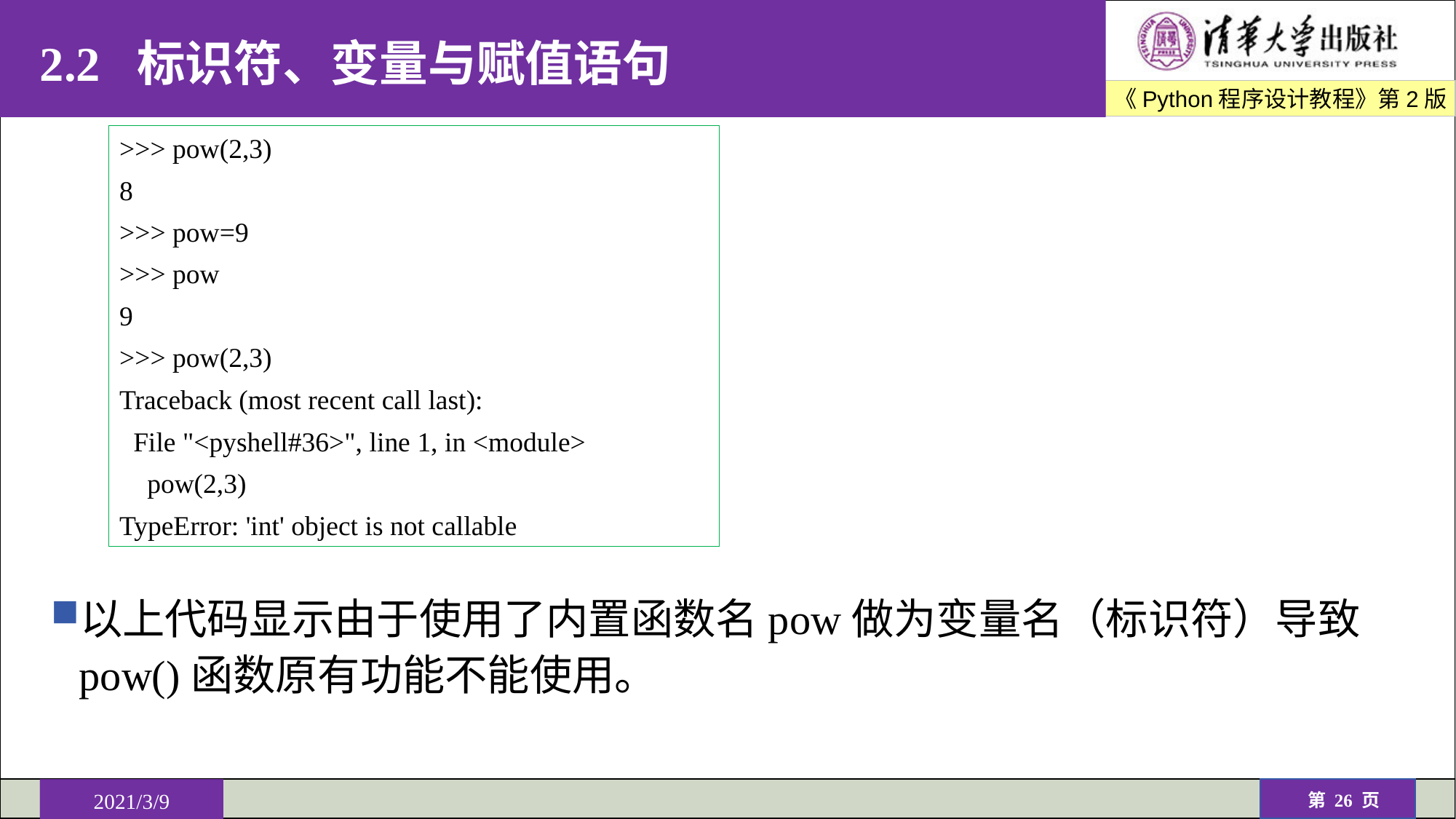

# 2.2  标识符、变量与赋值语句
>>> pow(2,3)
8
>>> pow=9
>>> pow
9
>>> pow(2,3)
Traceback (most recent call last):
  File "<pyshell#36>", line 1, in <module>
    pow(2,3)
TypeError: 'int' object is not callable
以上代码显示由于使用了内置函数名pow做为变量名（标识符）导致pow()函数原有功能不能使用。